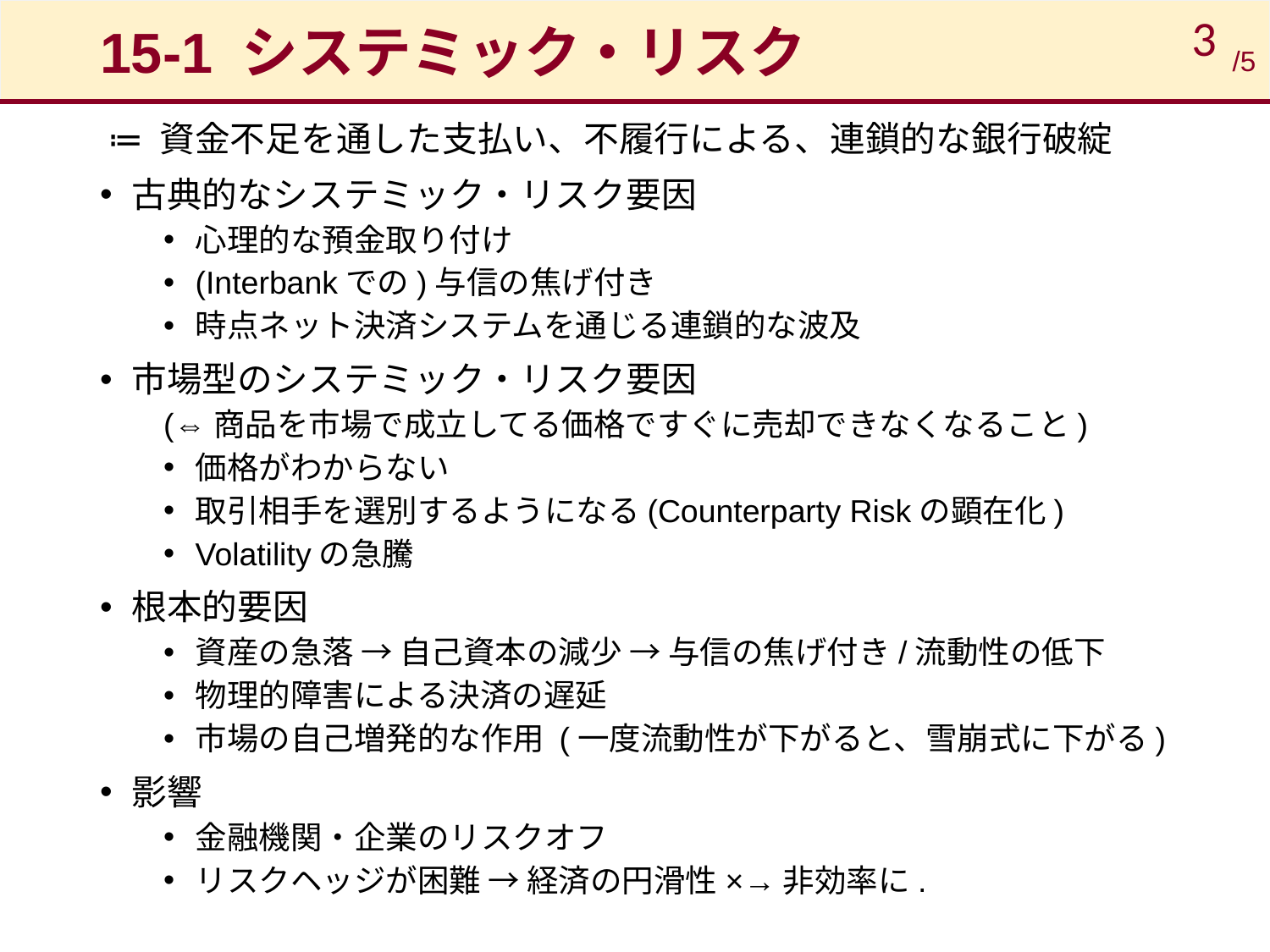

# 15-1 システミック・リスク
3
/5
 ≔ 資金不足を通した支払い、不履行による、連鎖的な銀行破綻
古典的なシステミック・リスク要因
心理的な預金取り付け
(Interbankでの)与信の焦げ付き
時点ネット決済システムを通じる連鎖的な波及
市場型のシステミック・リスク要因
(⇔商品を市場で成立してる価格ですぐに売却できなくなること)
価格がわからない
取引相手を選別するようになる(Counterparty Riskの顕在化)
Volatilityの急騰
根本的要因
資産の急落 → 自己資本の減少 → 与信の焦げ付き/流動性の低下
物理的障害による決済の遅延
市場の自己増発的な作用 (一度流動性が下がると、雪崩式に下がる)
影響
金融機関・企業のリスクオフ
リスクヘッジが困難 → 経済の円滑性×→非効率に.